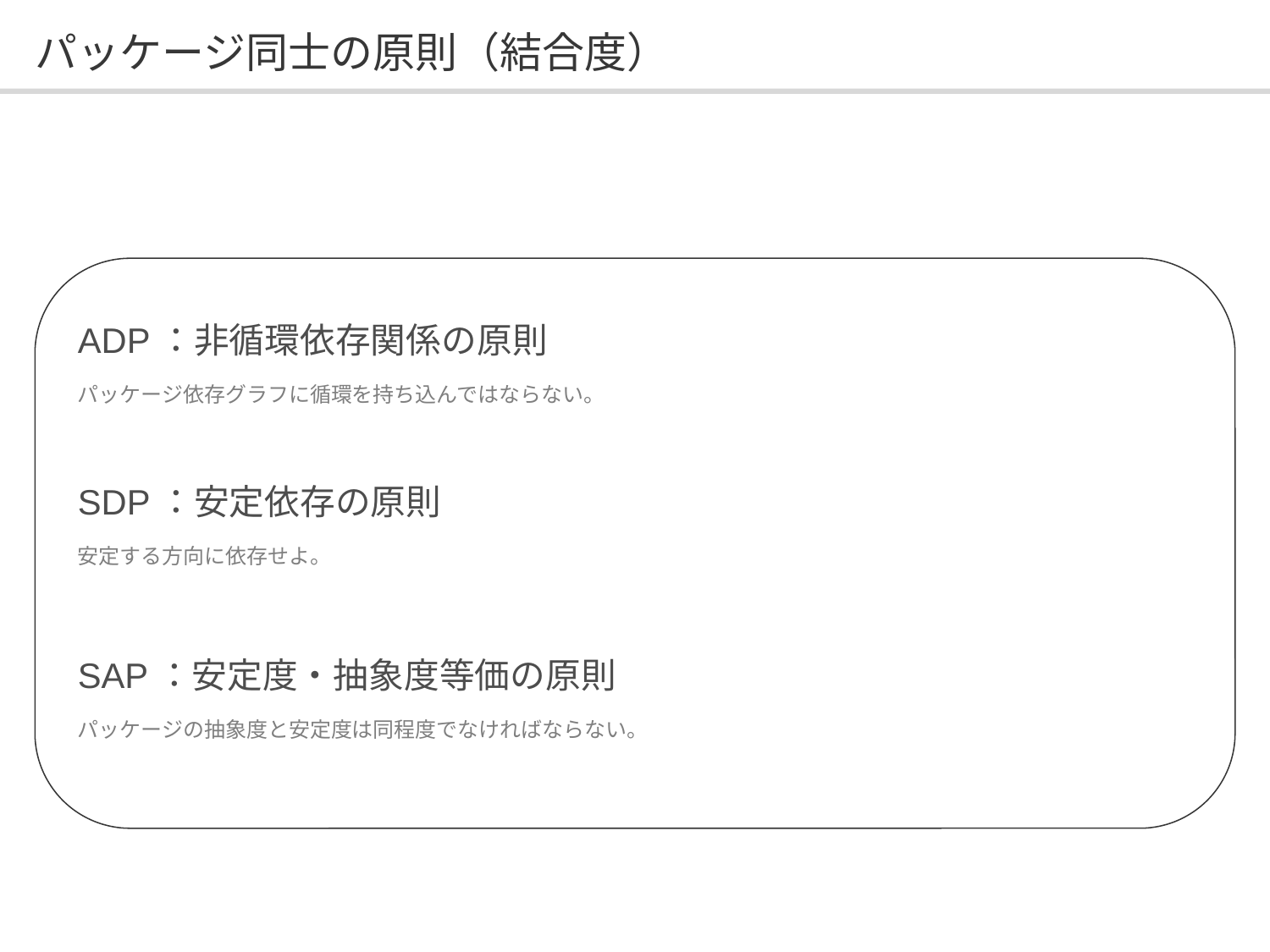

# パッケージ同士の原則（結合度）
ADP：非循環依存関係の原則
パッケージ依存グラフに循環を持ち込んではならない。

SDP：安定依存の原則
安定する方向に依存せよ。

SAP：安定度・抽象度等価の原則
パッケージの抽象度と安定度は同程度でなければならない。